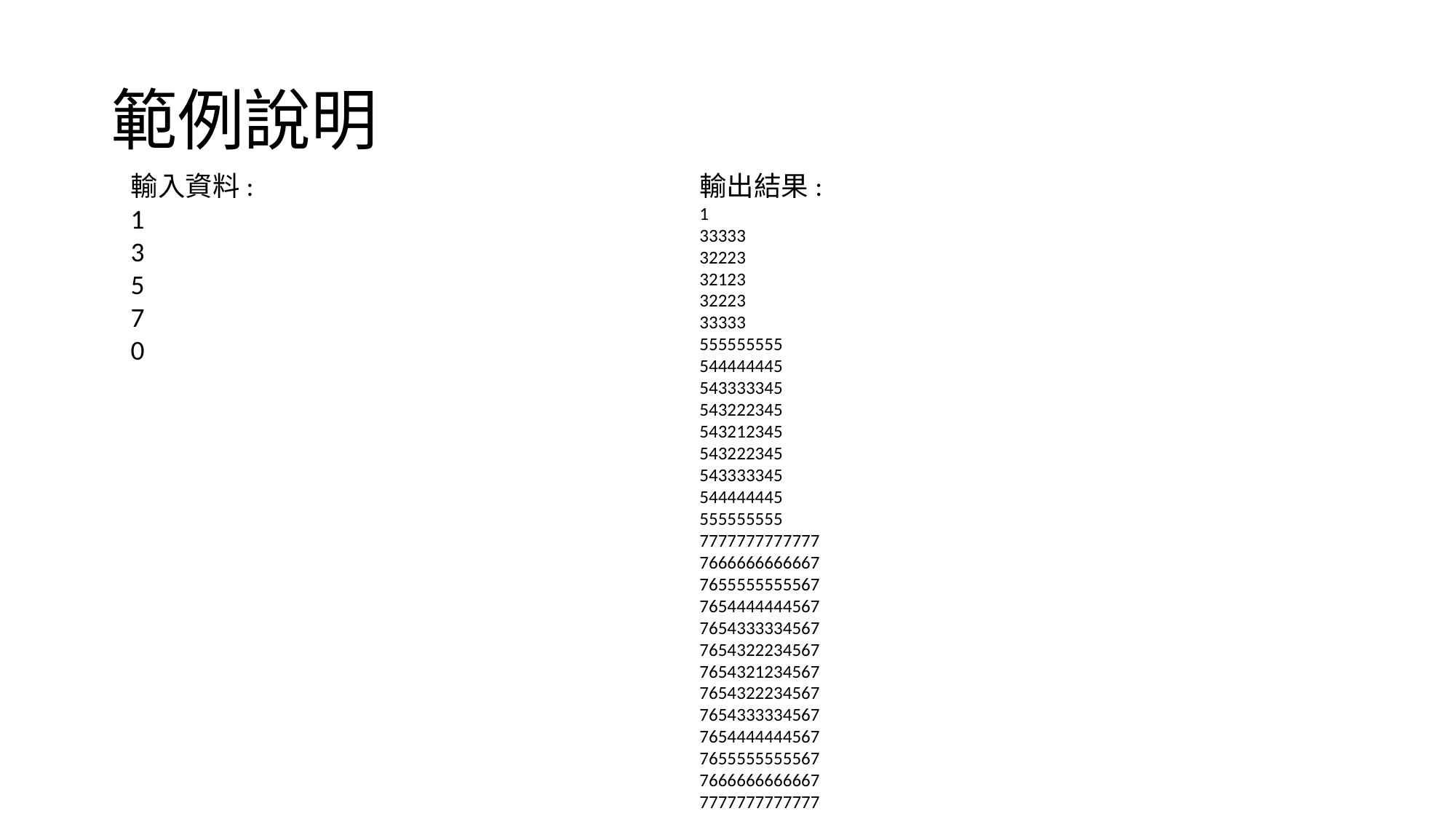

# 範例說明
輸入資料:
1
3
5
7
0

輸出結果:
1
33333
32223
32123
32223
33333
555555555
544444445
543333345
543222345
543212345
543222345
543333345
544444445
555555555
7777777777777
7666666666667
7655555555567
7654444444567
7654333334567
7654322234567
7654321234567
7654322234567
7654333334567
7654444444567
7655555555567
7666666666667
7777777777777